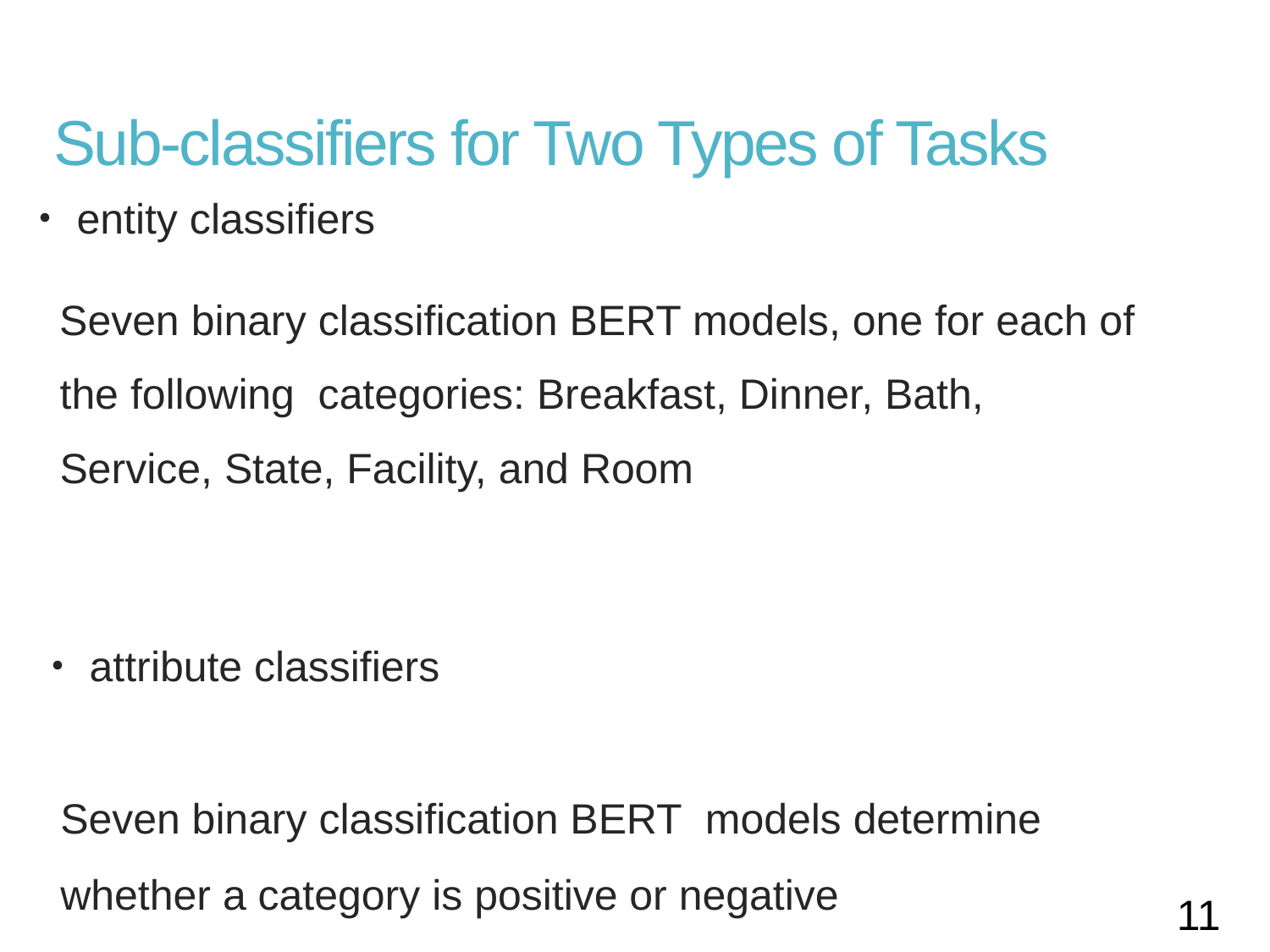

# Sub-classifiers for Two Types of Tasks
・entity classifiers
   Seven binary classification BERT models, one for each of
   the following  categories: Breakfast, Dinner, Bath,
   Service, State, Facility, and Room

・attribute classifiers
  Seven binary classification BERT  models determine
  whether a category is positive or negative
11